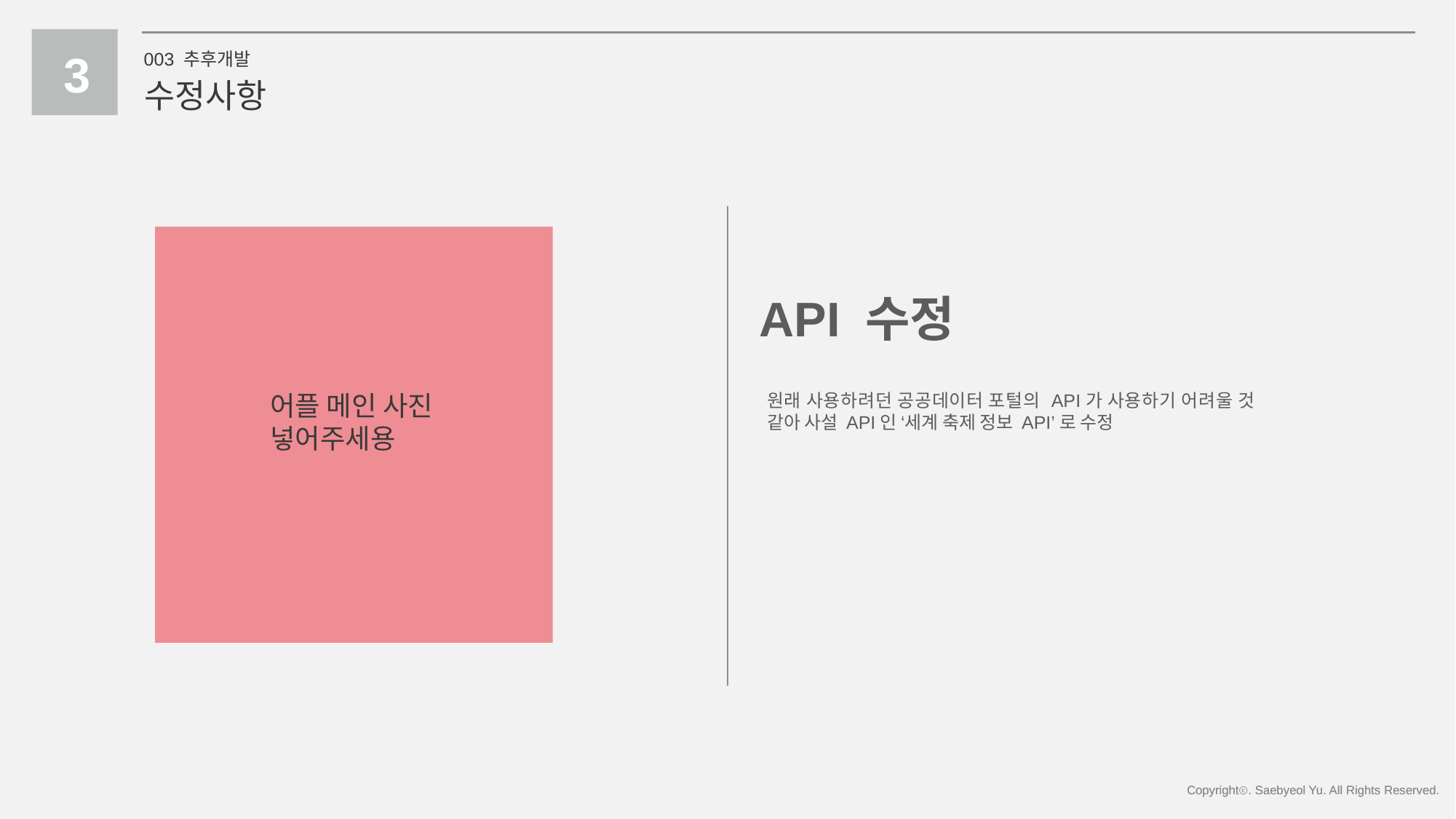

3
003 추후개발
수정사항

API 수정
어플 메인 사진
넣어주세용
원래 사용하려던 공공데이터 포털의 API가 사용하기 어려울 것 같아 사설 API인 ‘세계 축제 정보 API’로 수정
Copyrightⓒ. Saebyeol Yu. All Rights Reserved.